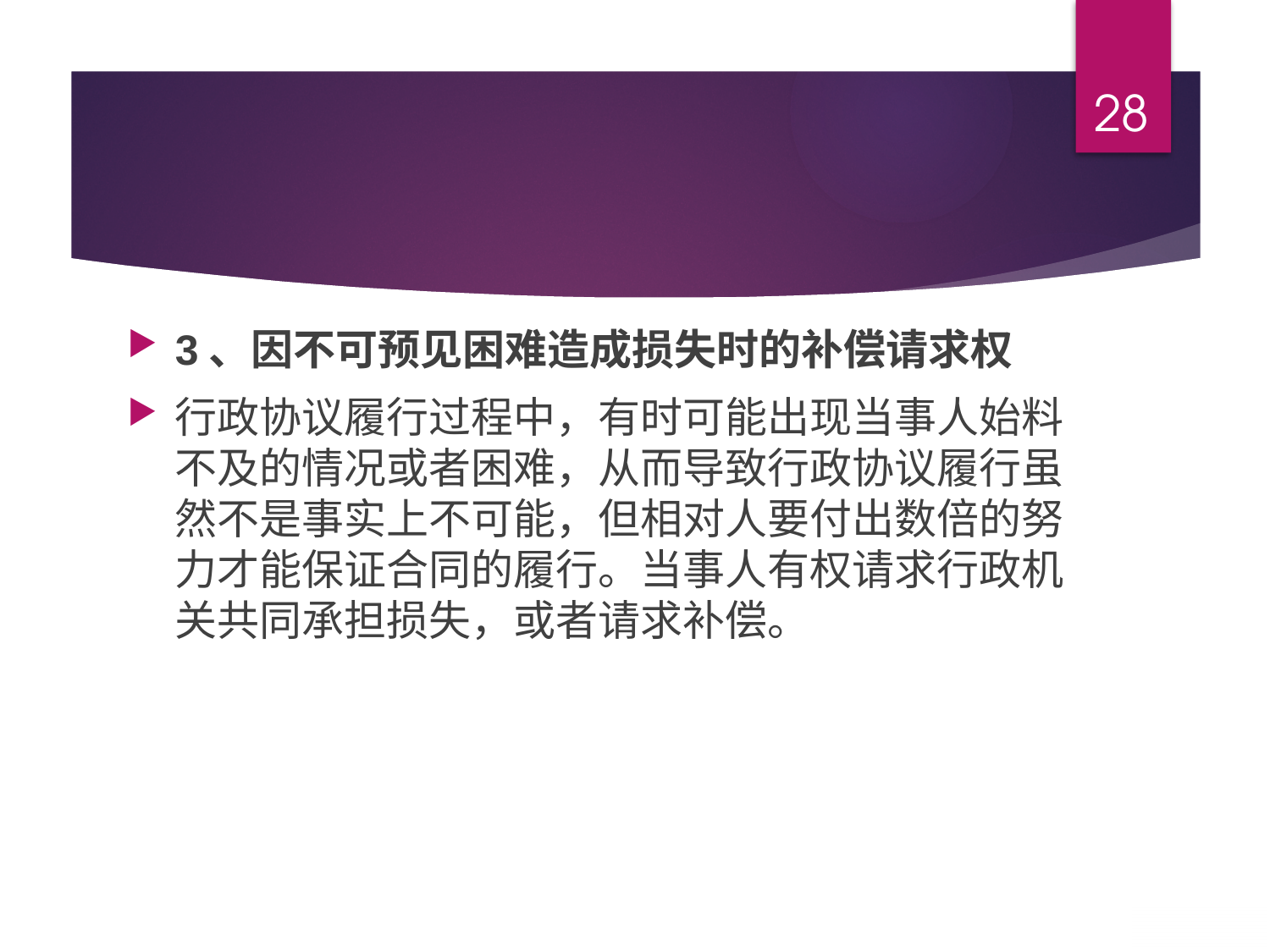

28
#
3、因不可预见困难造成损失时的补偿请求权
行政协议履行过程中，有时可能出现当事人始料不及的情况或者困难，从而导致行政协议履行虽然不是事实上不可能，但相对人要付出数倍的努力才能保证合同的履行。当事人有权请求行政机关共同承担损失，或者请求补偿。